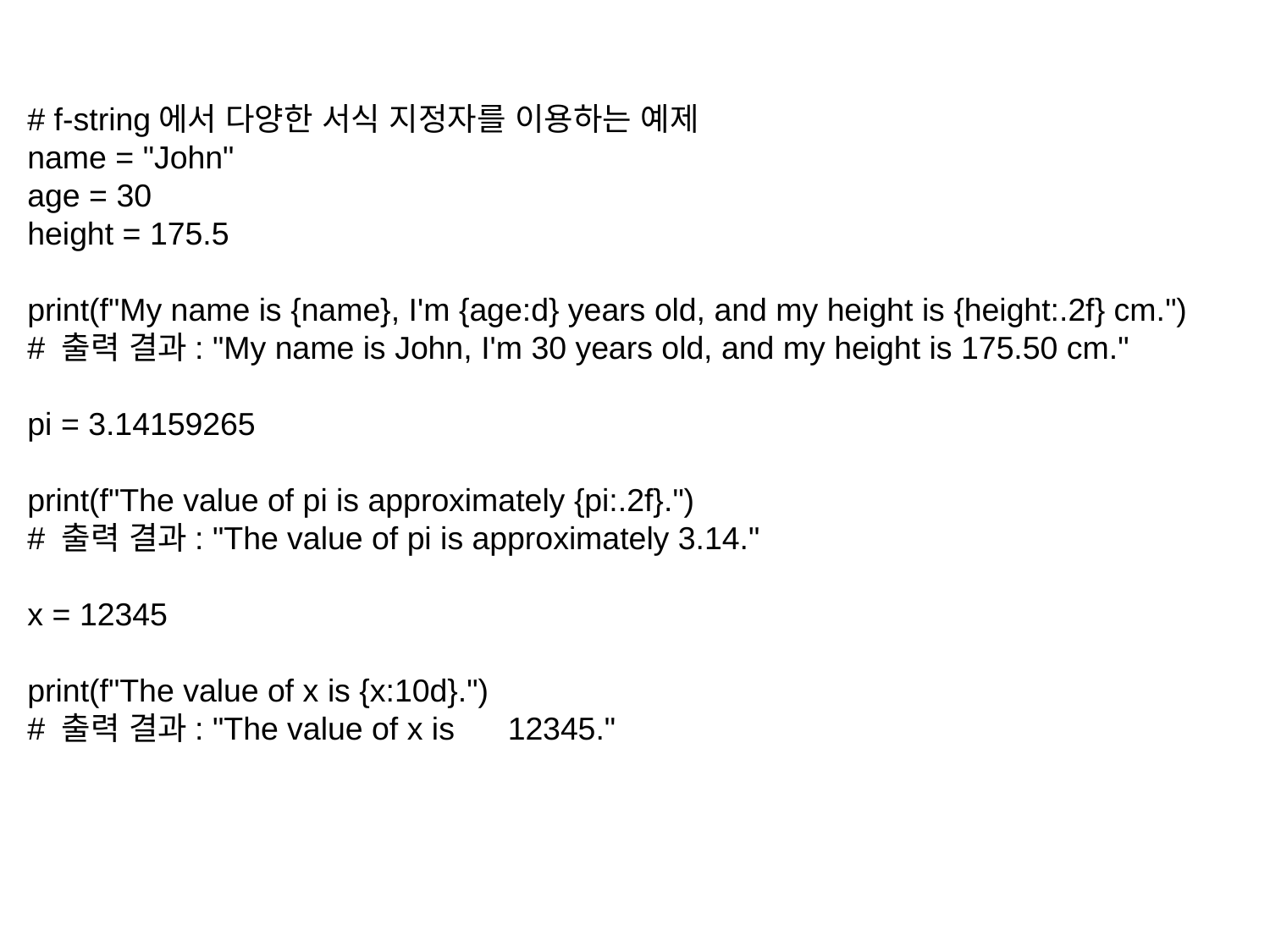

# f-string에서 다양한 서식 지정자를 이용하는 예제
name = "John"
age = 30
height = 175.5

print(f"My name is {name}, I'm {age:d} years old, and my height is {height:.2f} cm.")
# 출력 결과: "My name is John, I'm 30 years old, and my height is 175.50 cm."

pi = 3.14159265

print(f"The value of pi is approximately {pi:.2f}.")
# 출력 결과: "The value of pi is approximately 3.14."

x = 12345

print(f"The value of x is {x:10d}.")
# 출력 결과: "The value of x is      12345."